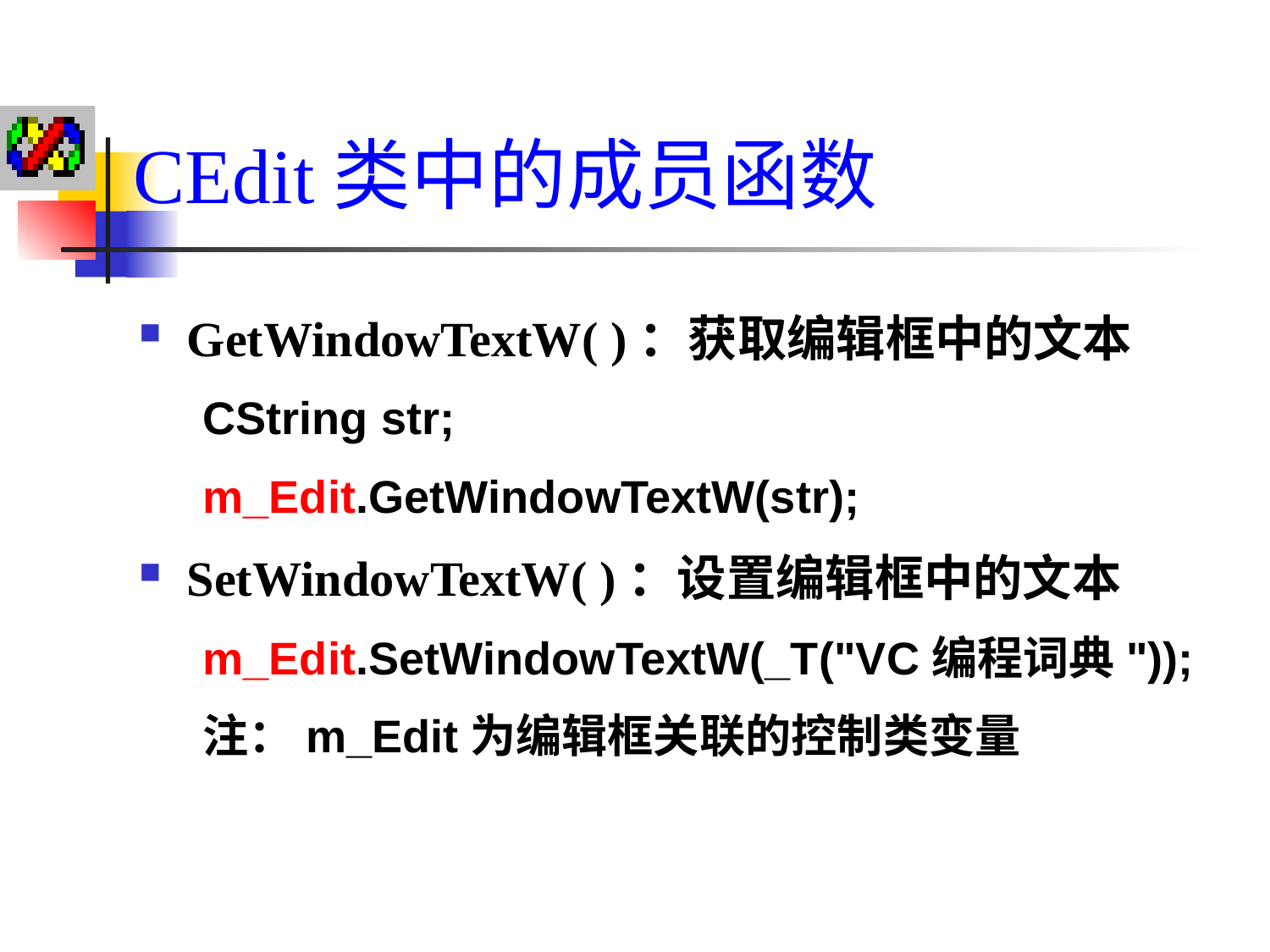

CEdit类中的成员函数
GetWindowTextW( )：获取编辑框中的文本
CString str;
m_Edit.GetWindowTextW(str);
SetWindowTextW( )：设置编辑框中的文本
m_Edit.SetWindowTextW(_T("VC编程词典"));
注：m_Edit为编辑框关联的控制类变量